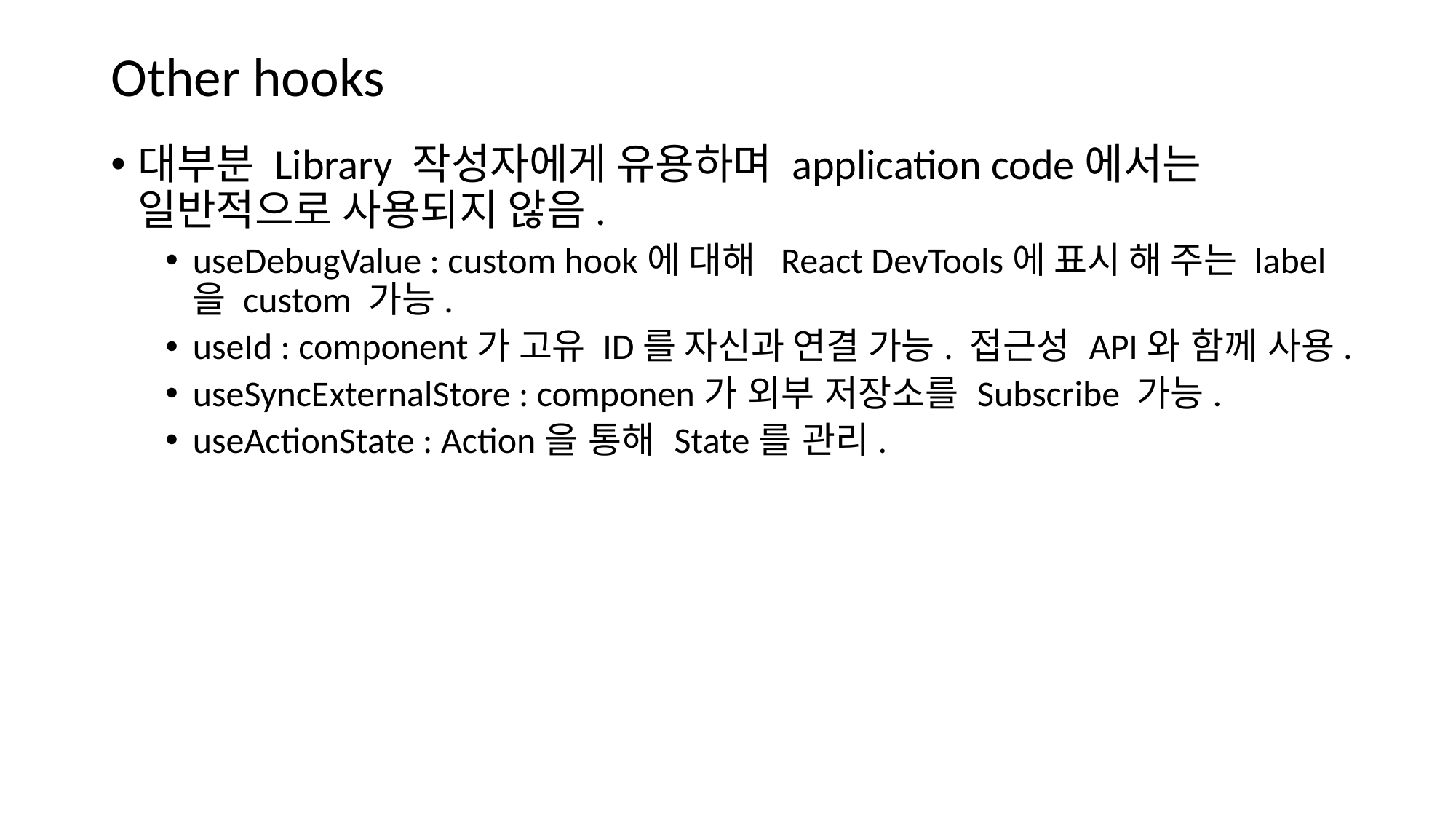

# Other hooks
대부분 Library 작성자에게 유용하며 application code에서는 일반적으로 사용되지 않음.
useDebugValue : custom hook에 대해  React DevTools에 표시 해 주는 label을 custom 가능.
useId : component가 고유 ID를 자신과 연결 가능. 접근성 API와 함께 사용.
useSyncExternalStore : componen가 외부 저장소를 Subscribe 가능.
useActionState : Action을 통해 State를 관리.